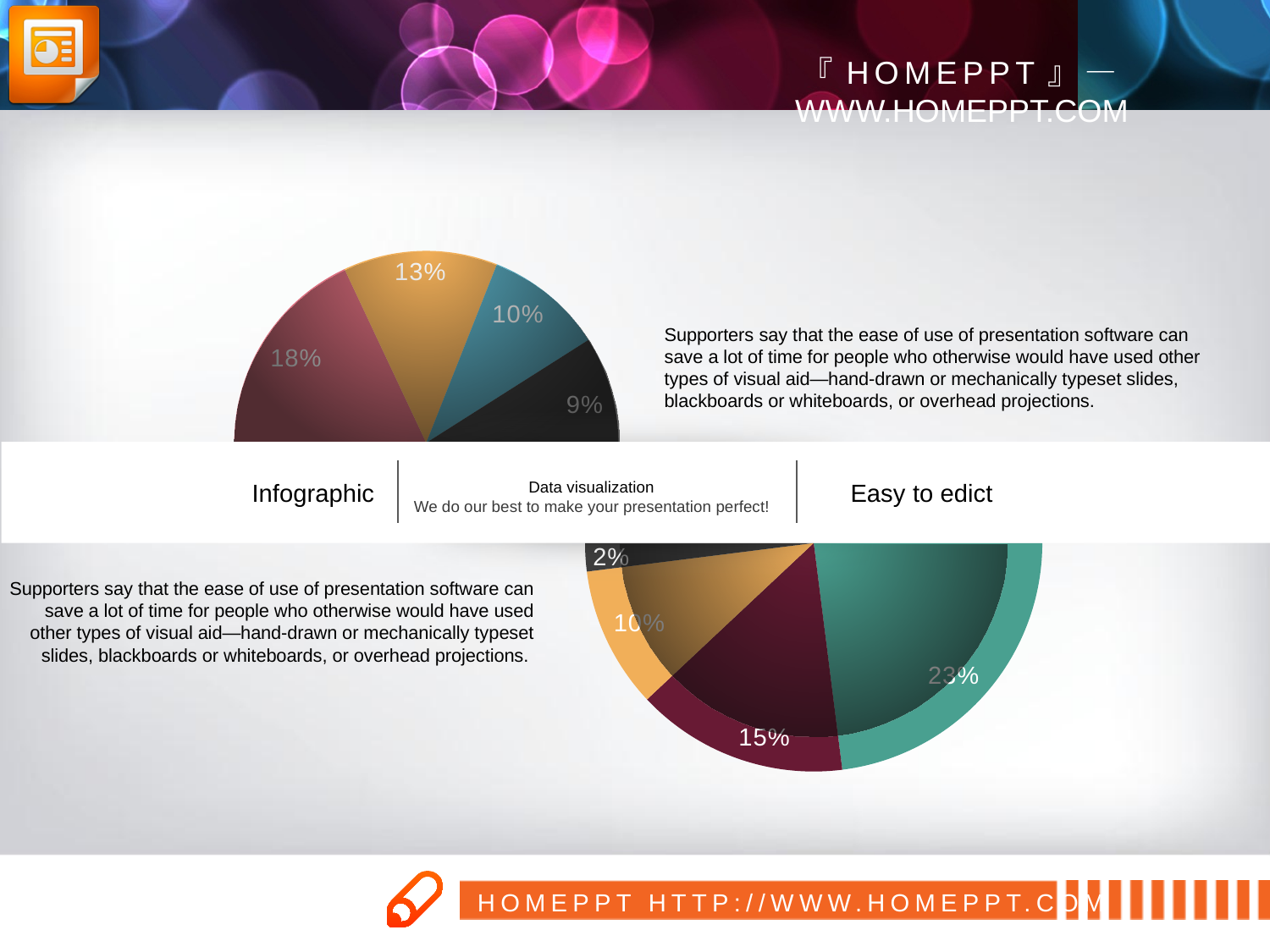

### Chart

| Category | 销售额 |
|---|---|
| 第一季度 | 0.5 |
| 第二季度 | 0.18000000000000002 |
| 第三季度 | 0.13 |
| 第四季度 | 0.1 |

### Chart

| Category | 销售额 |  |
|---|---|---|
| 第一季度 | 0.5 | 0.5 |
| 第二季度 | 0.23 | 0.12000000000000001 |
| 第三季度 | 0.15000000000000002 | 0.08000000000000002 |
| 第四季度 | 0.1 | 0.030000000000000002 |
Supporters say that the ease of use of presentation software can save a lot of time for people who otherwise would have used other types of visual aid—hand-drawn or mechanically typeset slides, blackboards or whiteboards, or overhead projections.

Infographic
Data visualization
We do our best to make your presentation perfect!
Easy to edict

Supporters say that the ease of use of presentation software can save a lot of time for people who otherwise would have used other types of visual aid—hand-drawn or mechanically typeset slides, blackboards or whiteboards, or overhead projections.